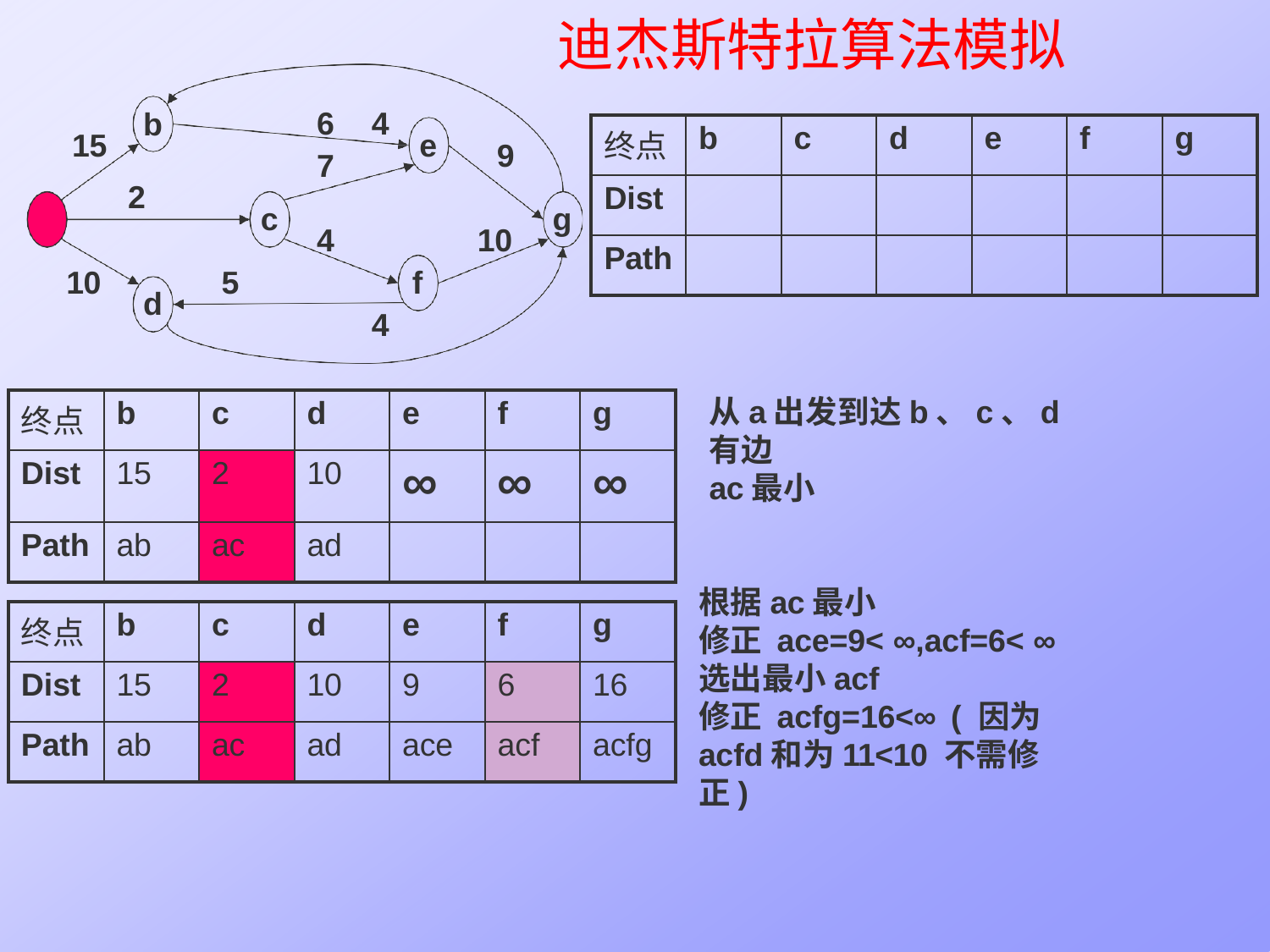

# 迪杰斯特拉算法模拟

6	4
7
b
| 终点 | b | c | d | e | f | g |
| --- | --- | --- | --- | --- | --- | --- |
| Dist |  |  |  |  |  |  |
| Path |  |  |  |  |  |  |
15
e
9
2
a
c
g
4
10
10
5
f
d
4
从a出发到达b、c、d有边
ac最小
| 终点 | b | c | d | e | f | g |
| --- | --- | --- | --- | --- | --- | --- |
| Dist | 15 | 2 | 10 | ∞ | ∞ | ∞ |
| Path | ab | ac | ad |  |  |  |
根据ac最小
修正 ace=9< ∞,acf=6< ∞
选出最小acf
修正 acfg=16<∞	( 因为
acfd和为11<10 不需修正)
| 终点 | b | c | d | e | f | g |
| --- | --- | --- | --- | --- | --- | --- |
| Dist | 15 | 2 | 10 | 9 | 6 | 16 |
| Path | ab | ac | ad | ace | acf | acfg |